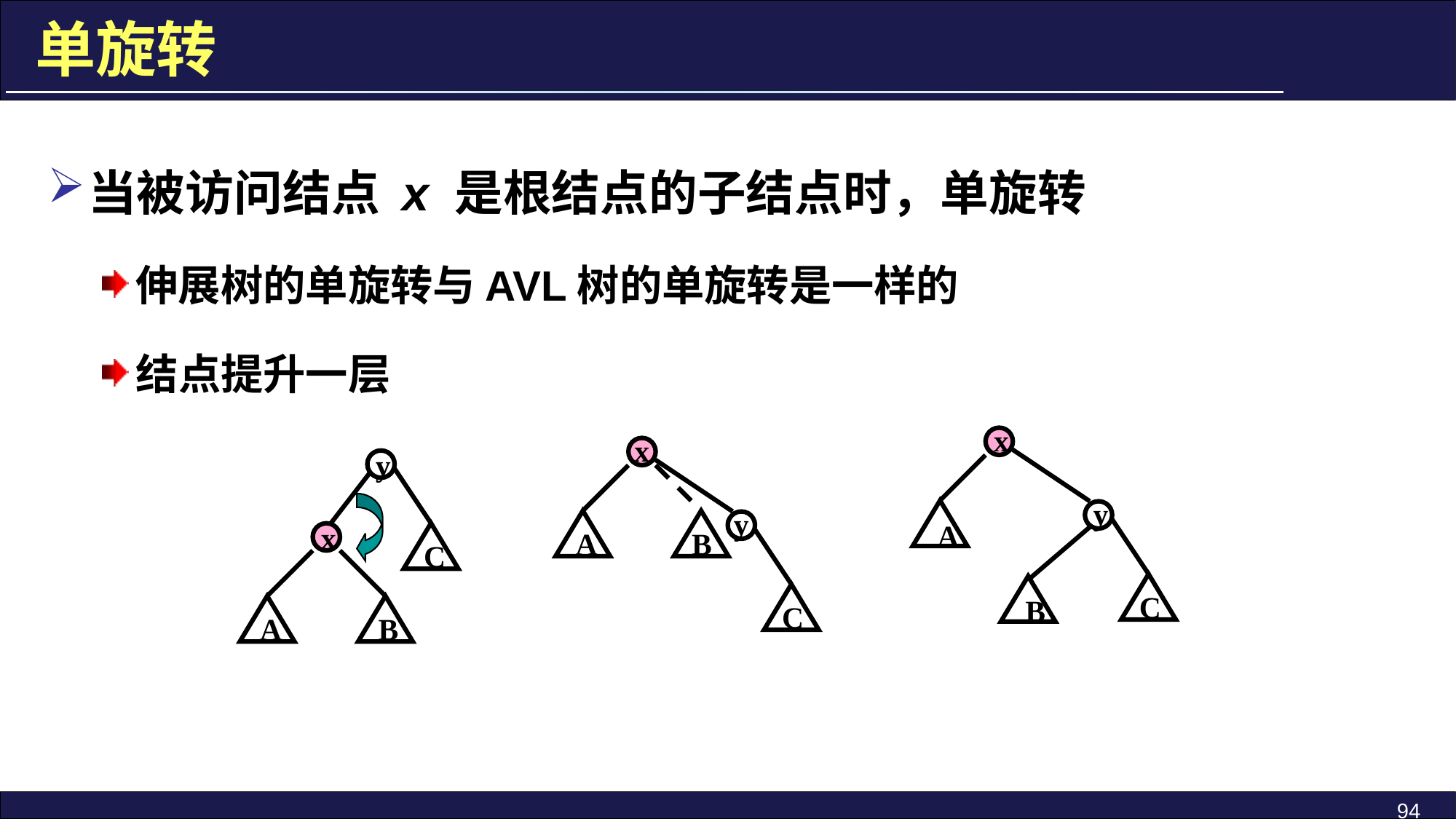

# 单旋转
当被访问结点 x 是根结点的子结点时，单旋转
伸展树的单旋转与AVL树的单旋转是一样的
结点提升一层
x
x

y

A
y
A
B
y

x
C

C
B
C
A
B
94